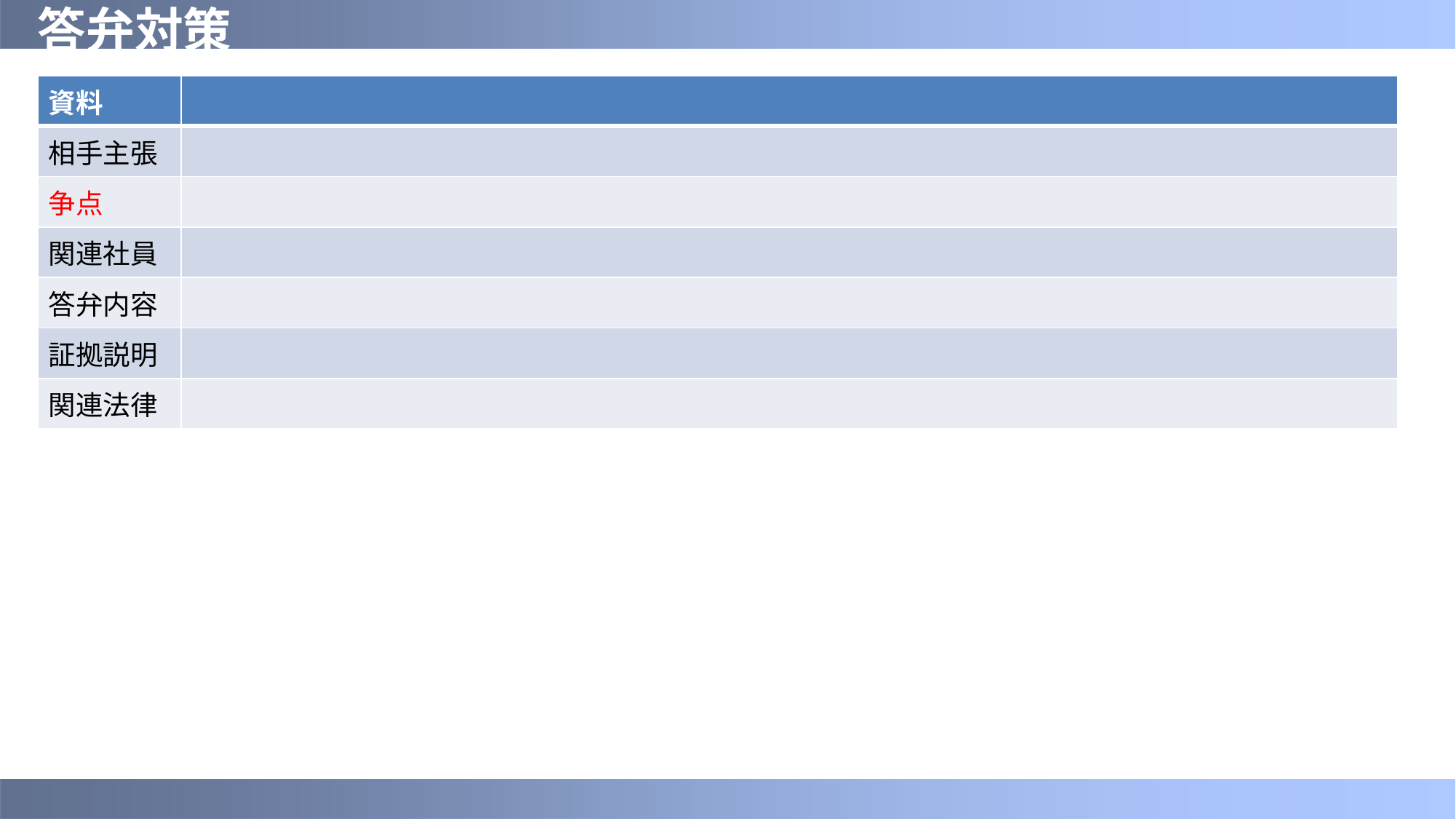

# 答弁対策
| 資料 |  |
| --- | --- |
| 相手主張 |  |
| 争点 |  |
| 関連社員 |  |
| 答弁内容 |  |
| 証拠説明 |  |
| 関連法律 |  |